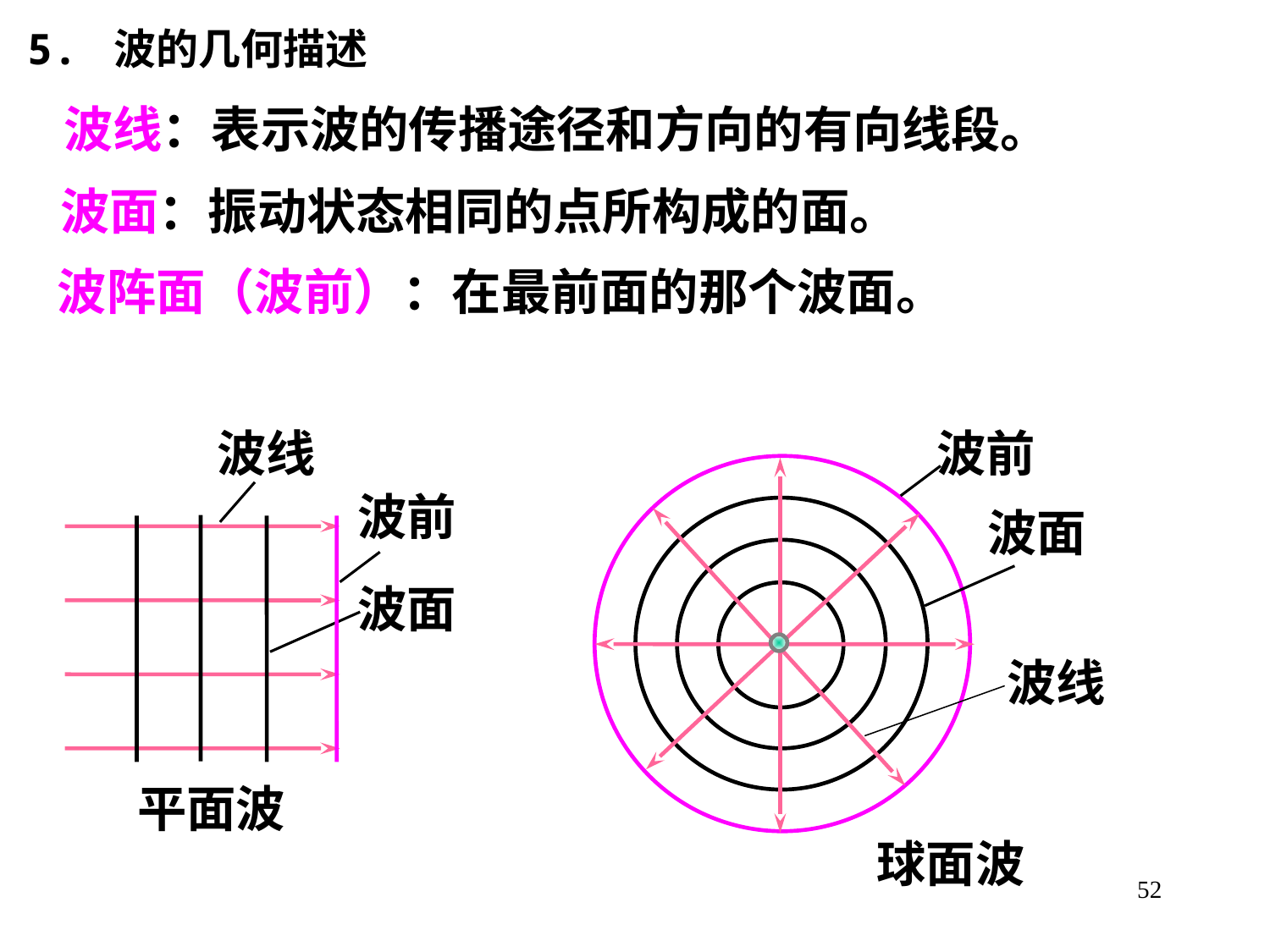

5. 波的几何描述
波线：表示波的传播途径和方向的有向线段。
波面：振动状态相同的点所构成的面。
波阵面（波前）：在最前面的那个波面。
波线

波前

球面波
波前

波面

平面波
波面

波线

52